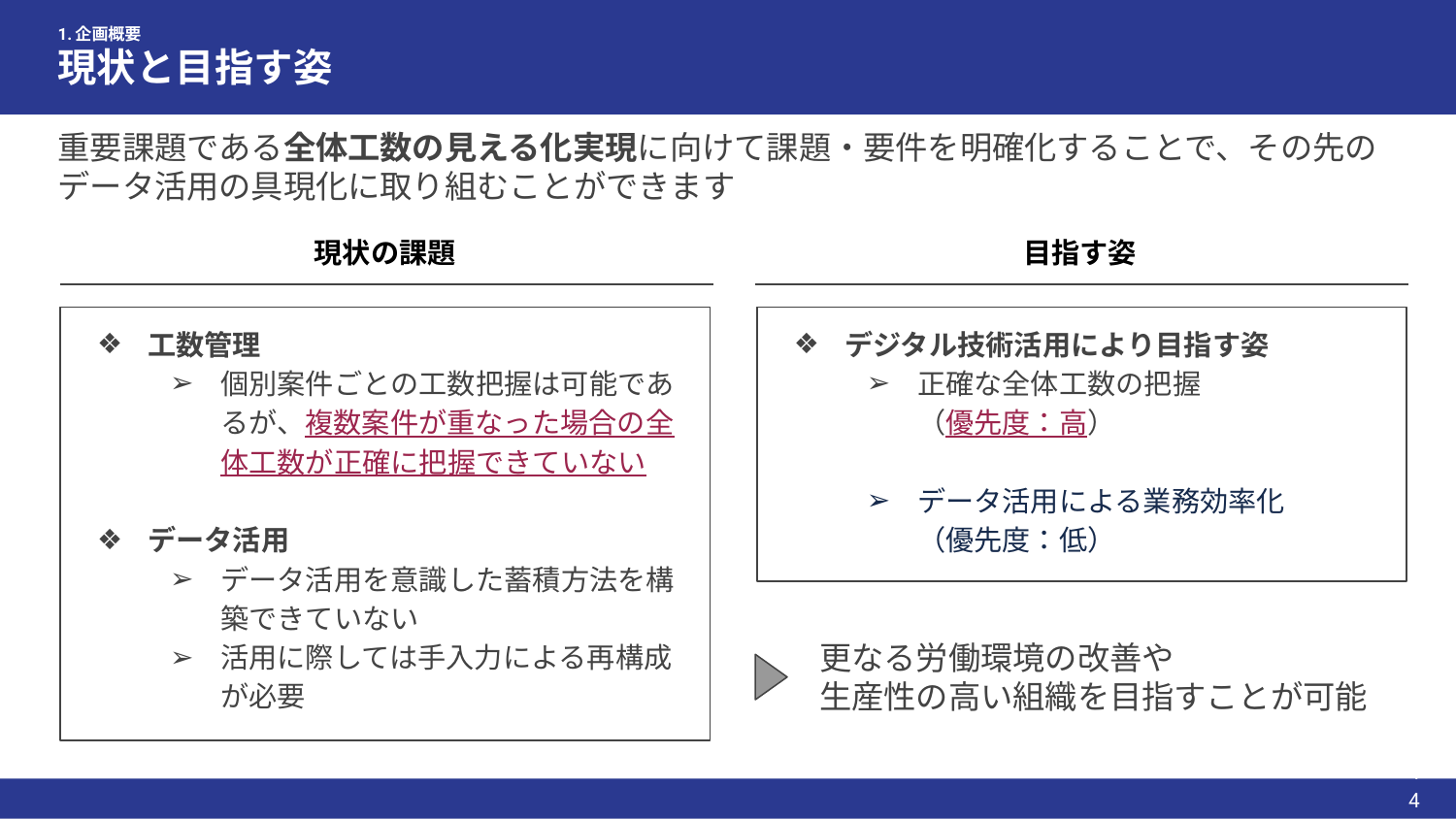

# 1.企画概要
現状と目指す姿
重要課題である全体工数の見える化実現に向けて課題・要件を明確化することで、その先のデータ活用の具現化に取り組むことができます
現状の課題
目指す姿
デジタル技術活用により目指す姿
正確な全体工数の把握
（優先度：高）
データ活用による業務効率化
（優先度：低）
工数管理
個別案件ごとの工数把握は可能であるが、複数案件が重なった場合の全体工数が正確に把握できていない
データ活用
データ活用を意識した蓄積方法を構築できていない
活用に際しては手入力による再構成が必要
更なる労働環境の改善や
生産性の高い組織を目指すことが可能

4
4